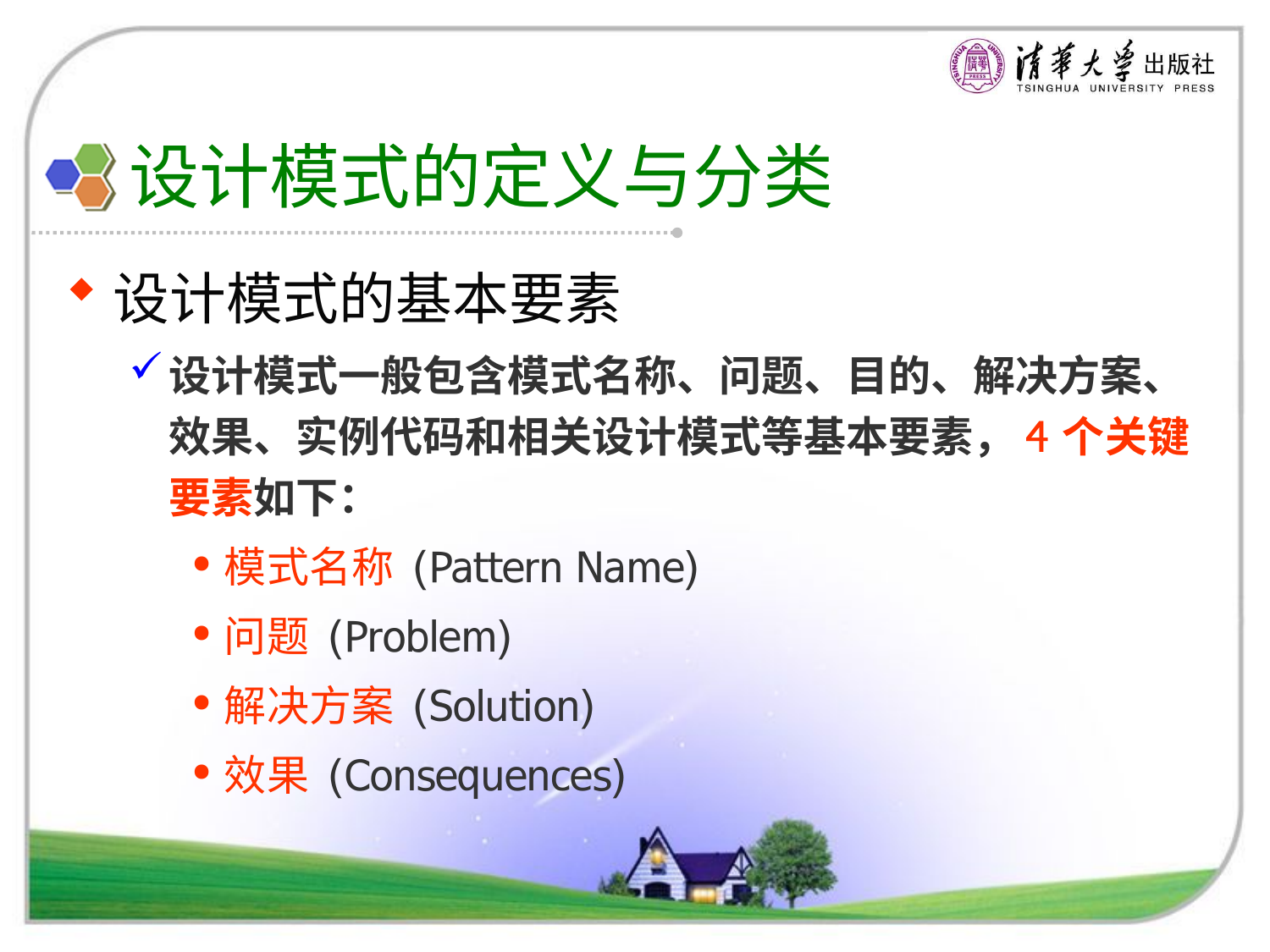

# 设计模式的定义与分类
设计模式的基本要素
设计模式一般包含模式名称、问题、目的、解决方案、效果、实例代码和相关设计模式等基本要素，4个关键要素如下：
模式名称 (Pattern Name)
问题 (Problem)
解决方案 (Solution)
效果 (Consequences)